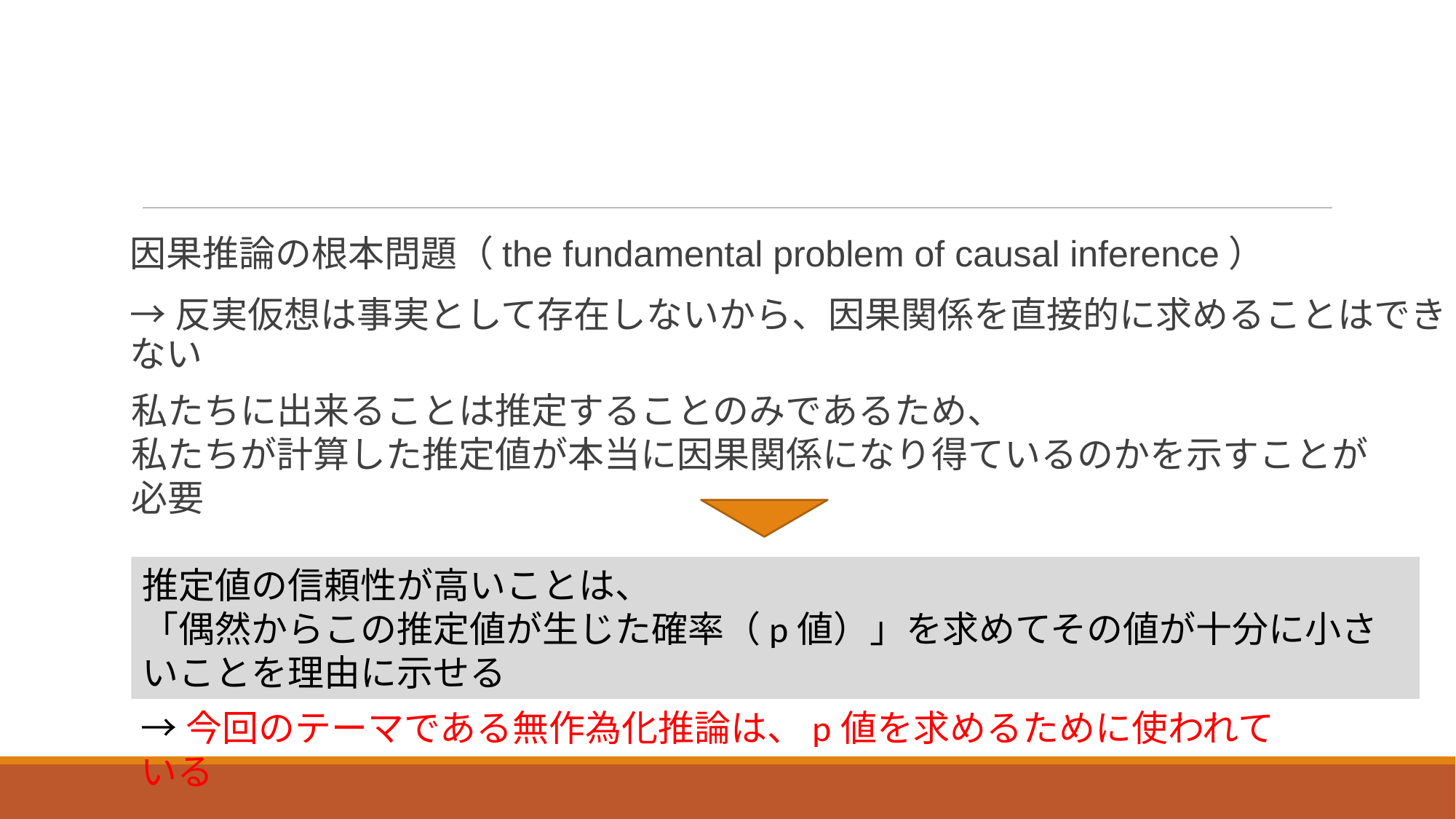

#
因果推論の根本問題（the fundamental problem of causal inference）
→反実仮想は事実として存在しないから、因果関係を直接的に求めることはできない

私たちに出来ることは推定することのみであるため、​
私たちが計算した推定値が本当に因果関係になり得ているのかを示すことが必要

推定値の信頼性が高いことは、
「偶然からこの推定値が生じた確率（p値）」を求めてその値が十分に小さいことを理由に示せる
→今回のテーマである無作為化推論は、p値を求めるために使われている